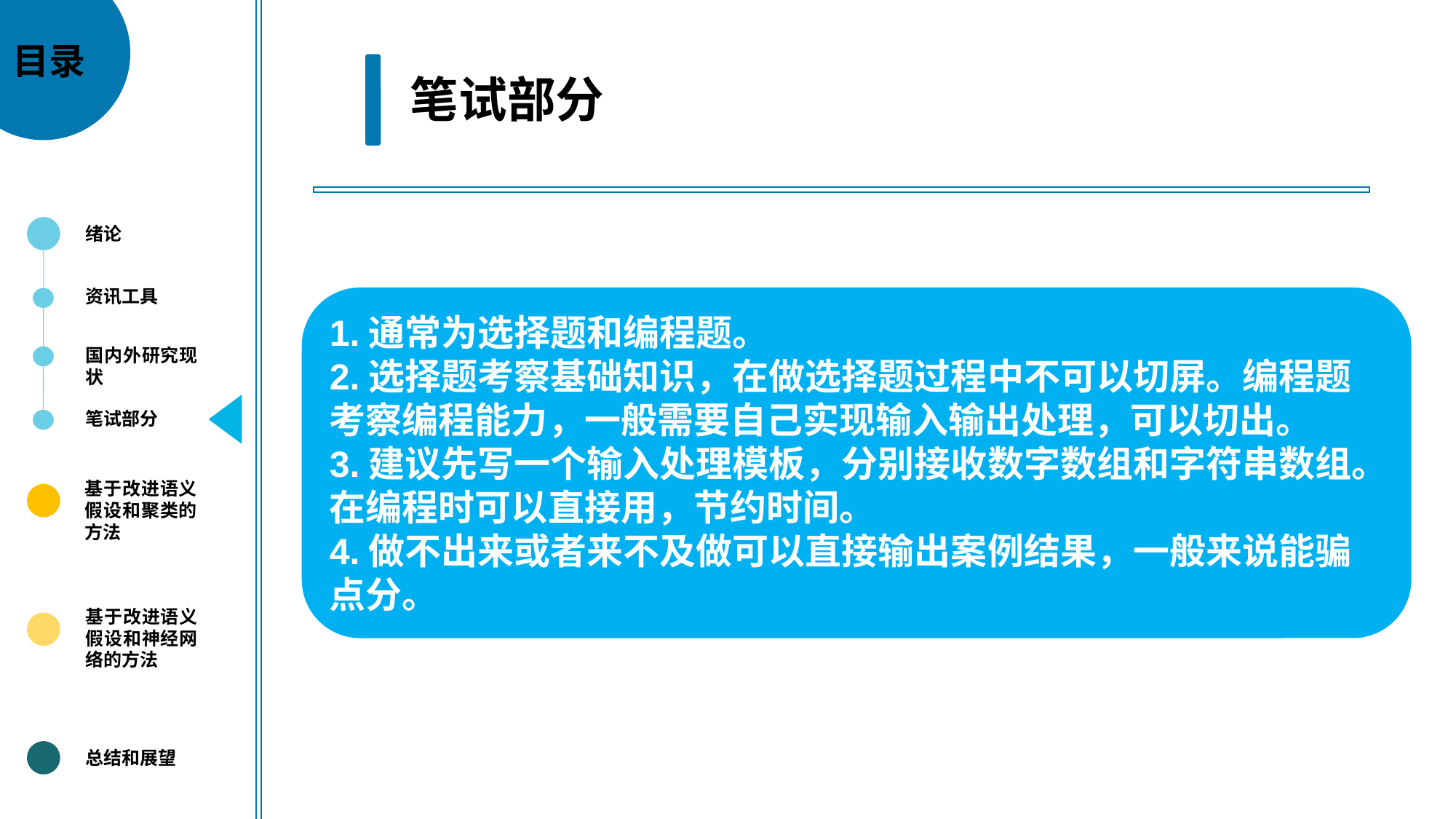

目录

笔试部分

绪论

资讯工具
1.通常为选择题和编程题。
2.选择题考察基础知识，在做选择题过程中不可以切屏。编程题考察编程能力，一般需要自己实现输入输出处理，可以切出。
3.建议先写一个输入处理模板，分别接收数字数组和字符串数组。在编程时可以直接用，节约时间。
4.做不出来或者来不及做可以直接输出案例结果，一般来说能骗点分。

国内外研究现状

笔试部分

基于改进语义假设和聚类的方法

基于改进语义假设和神经网络的方法

总结和展望